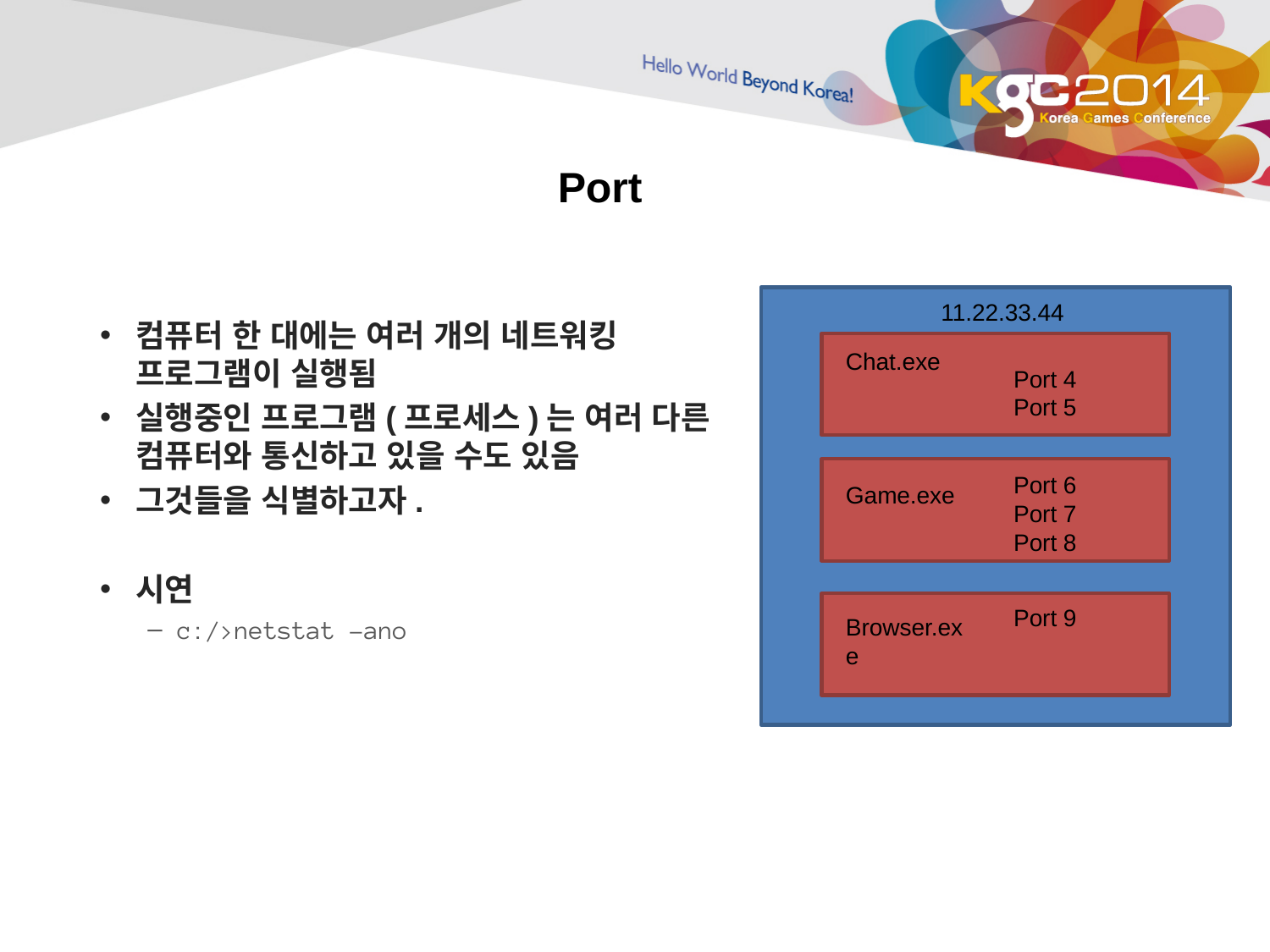

# Port

11.22.33.44
컴퓨터 한 대에는 여러 개의 네트워킹 프로그램이 실행됨
실행중인 프로그램(프로세스)는 여러 다른 컴퓨터와 통신하고 있을 수도 있음
그것들을 식별하고자.

시연
c:/>netstat -ano

Chat.exe
Port 4
Port 5

Port 6
Port 7
Port 8
Game.exe

Port 9
Browser.exe